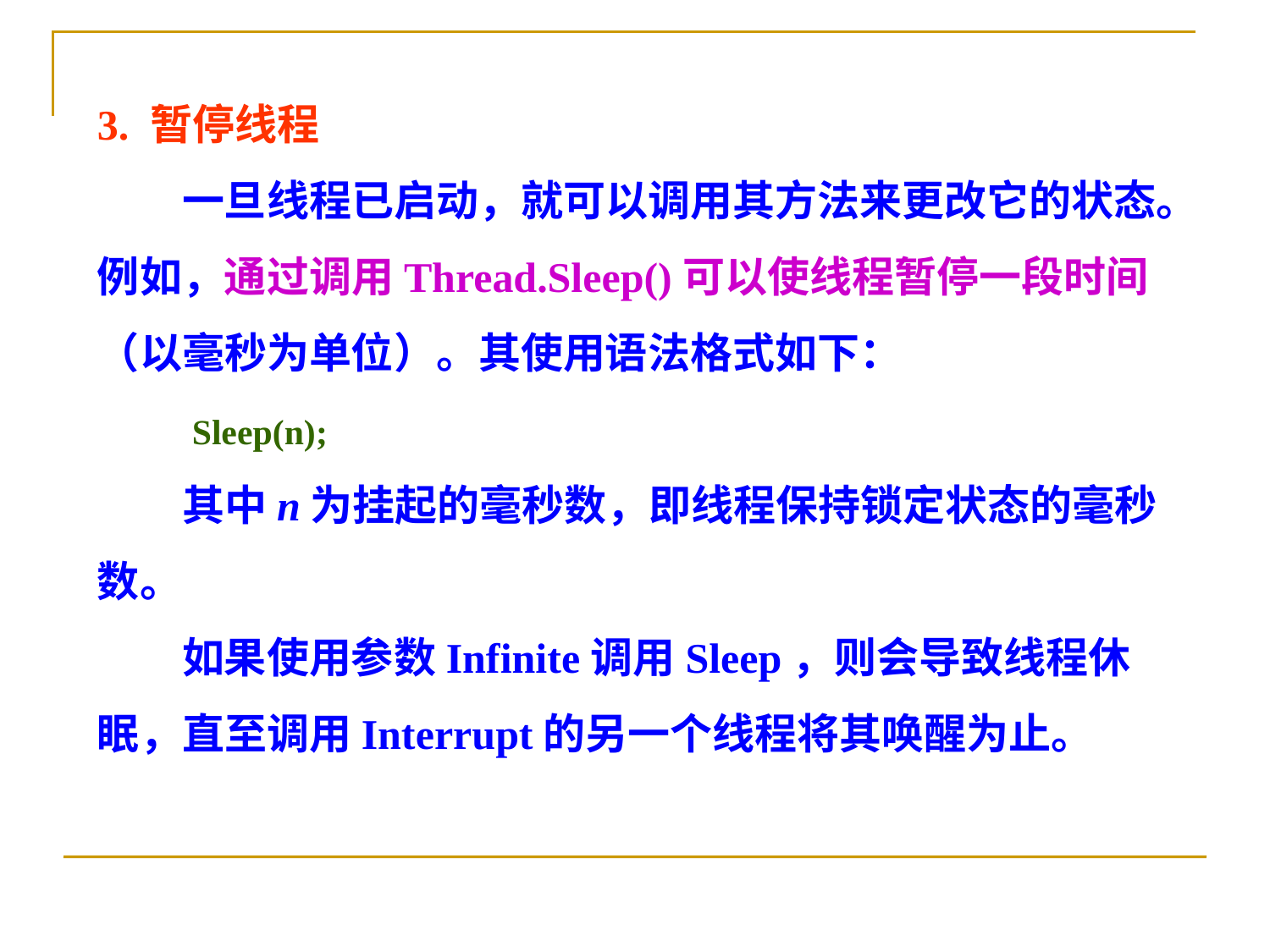

3. 暂停线程
　　一旦线程已启动，就可以调用其方法来更改它的状态。例如，通过调用Thread.Sleep()可以使线程暂停一段时间（以毫秒为单位）。其使用语法格式如下：
　　Sleep(n);
　　其中n为挂起的毫秒数，即线程保持锁定状态的毫秒数。
　　如果使用参数Infinite调用Sleep，则会导致线程休眠，直至调用Interrupt的另一个线程将其唤醒为止。